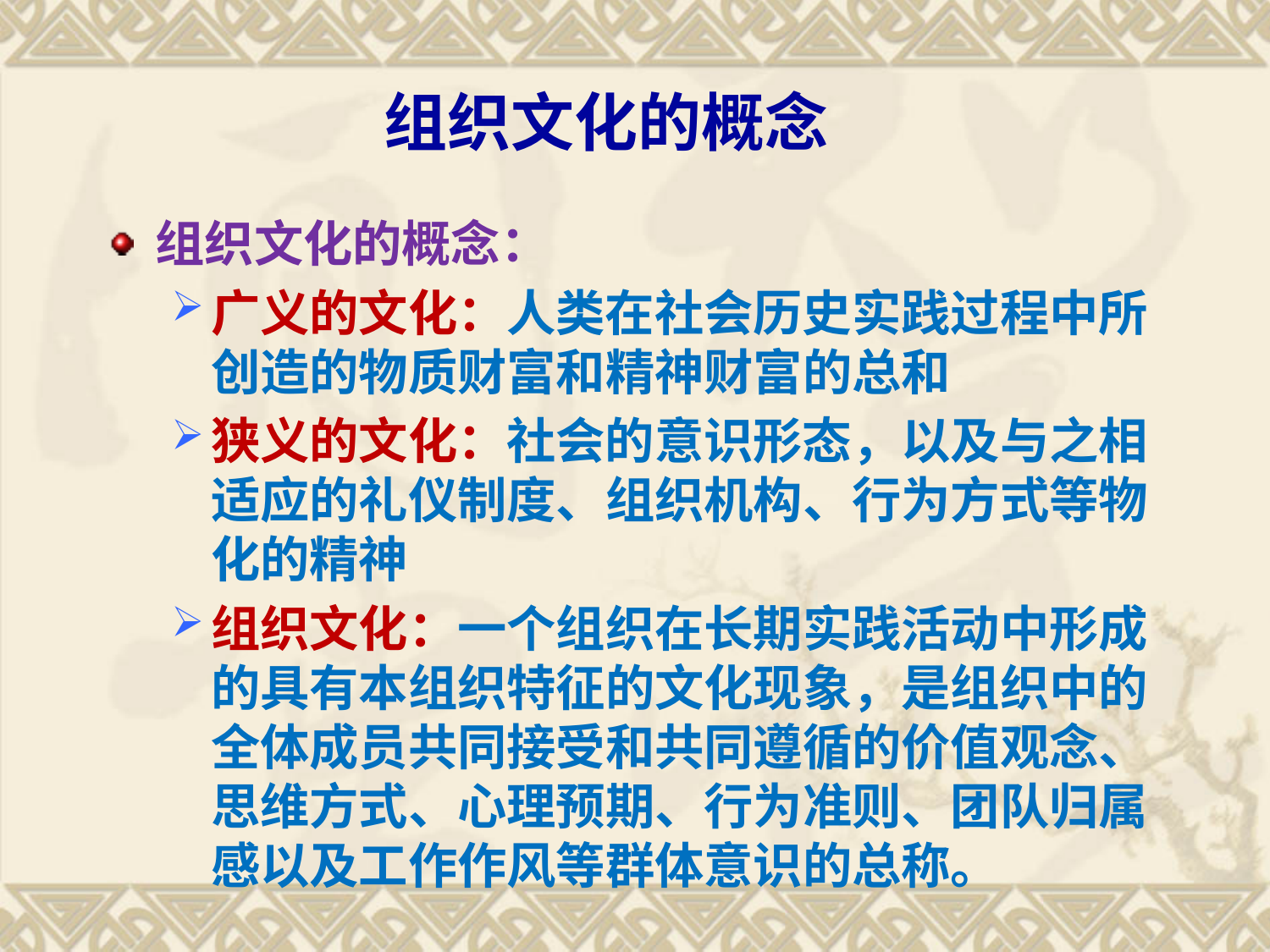

组织文化的概念
组织文化的概念：
广义的文化：人类在社会历史实践过程中所创造的物质财富和精神财富的总和
狭义的文化：社会的意识形态，以及与之相适应的礼仪制度、组织机构、行为方式等物化的精神
组织文化：一个组织在长期实践活动中形成的具有本组织特征的文化现象，是组织中的全体成员共同接受和共同遵循的价值观念、思维方式、心理预期、行为准则、团队归属感以及工作作风等群体意识的总称。